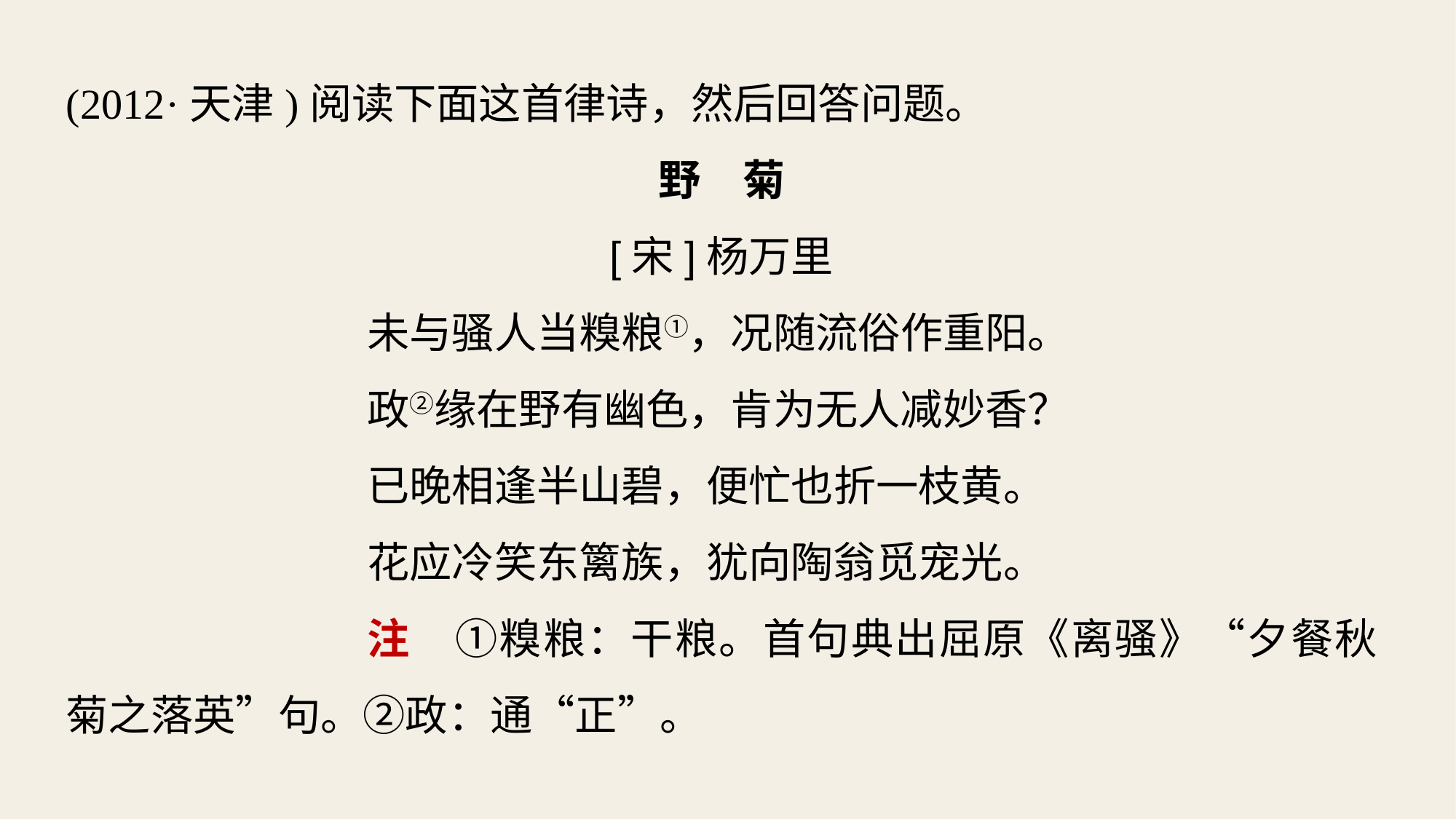

(2012·天津)阅读下面这首律诗，然后回答问题。
野　菊
[宋]杨万里
未与骚人当糗粮①，况随流俗作重阳。
政②缘在野有幽色，肯为无人减妙香？
已晚相逢半山碧，便忙也折一枝黄。
花应冷笑东篱族，犹向陶翁觅宠光。
注　①糗粮：干粮。首句典出屈原《离骚》“夕餐秋菊之落英”句。②政：通“正”。